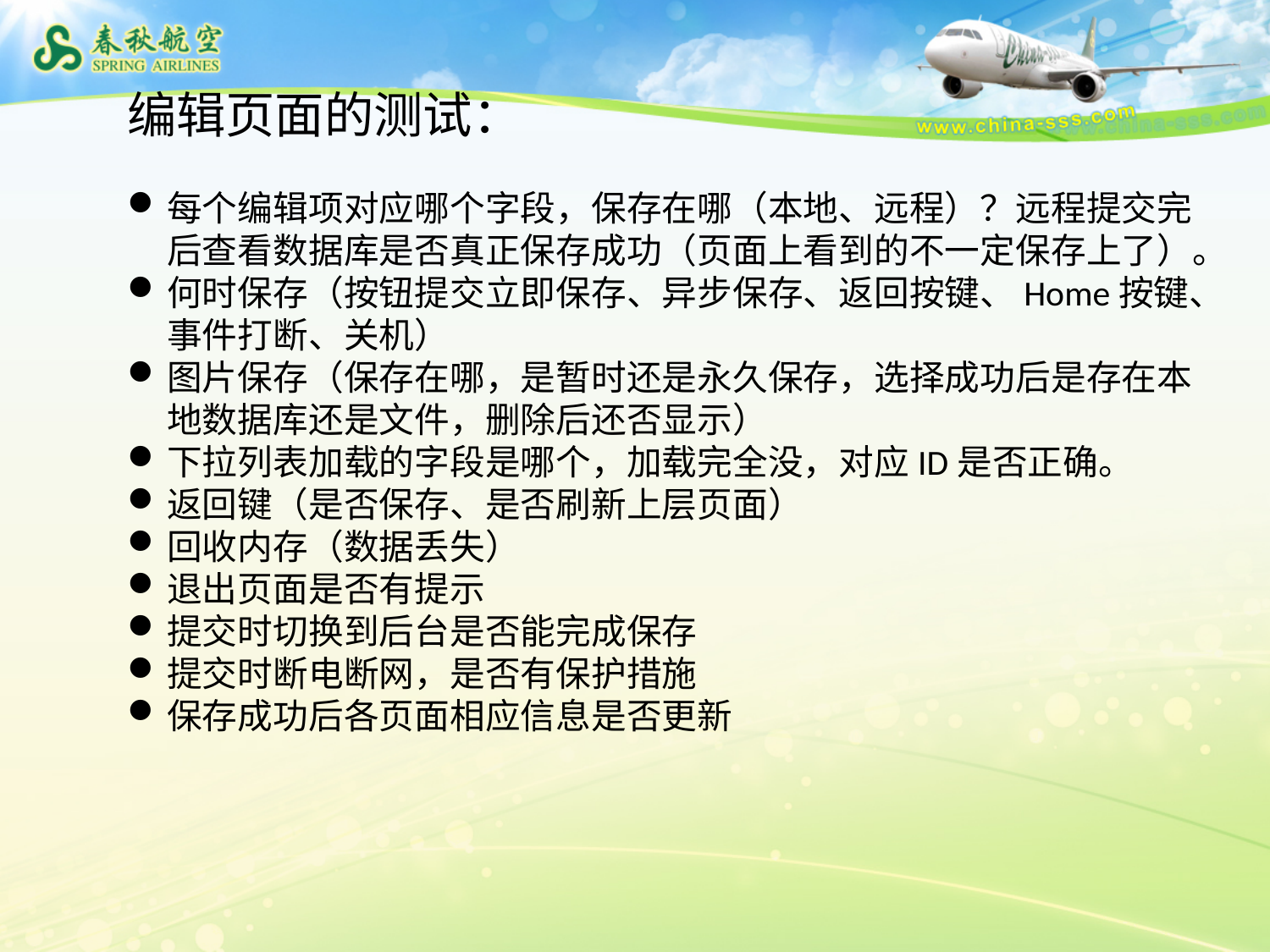

编辑页面的测试：

每个编辑项对应哪个字段，保存在哪（本地、远程）？远程提交完后查看数据库是否真正保存成功（页面上看到的不一定保存上了）。
何时保存（按钮提交立即保存、异步保存、返回按键、Home按键、事件打断、关机）
图片保存（保存在哪，是暂时还是永久保存，选择成功后是存在本地数据库还是文件，删除后还否显示）
下拉列表加载的字段是哪个，加载完全没，对应ID是否正确。
返回键（是否保存、是否刷新上层页面）
回收内存（数据丢失）
退出页面是否有提示
提交时切换到后台是否能完成保存
提交时断电断网，是否有保护措施
保存成功后各页面相应信息是否更新